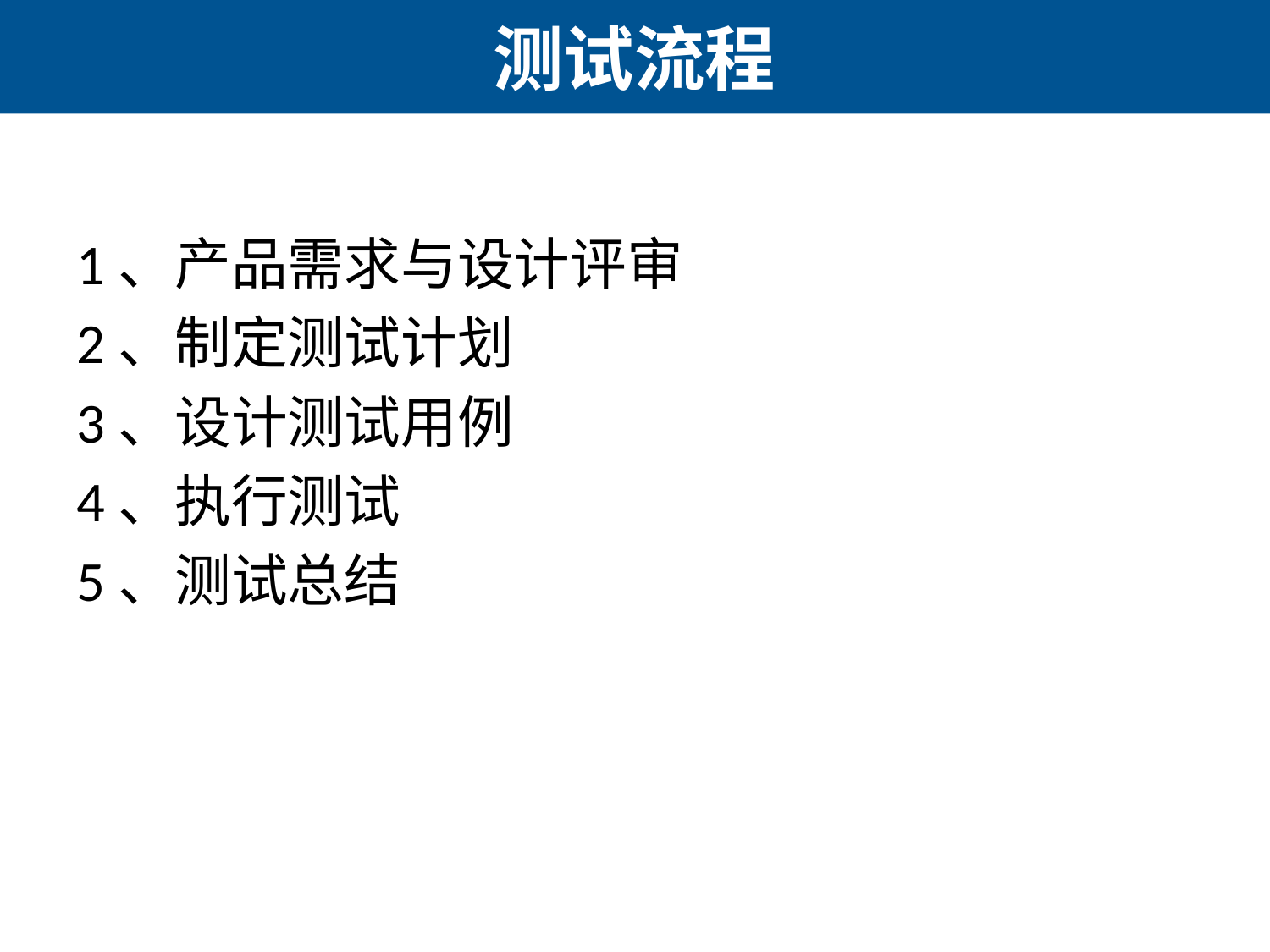

# 测试流程
1、产品需求与设计评审
2、制定测试计划
3、设计测试用例
4、执行测试
5、测试总结